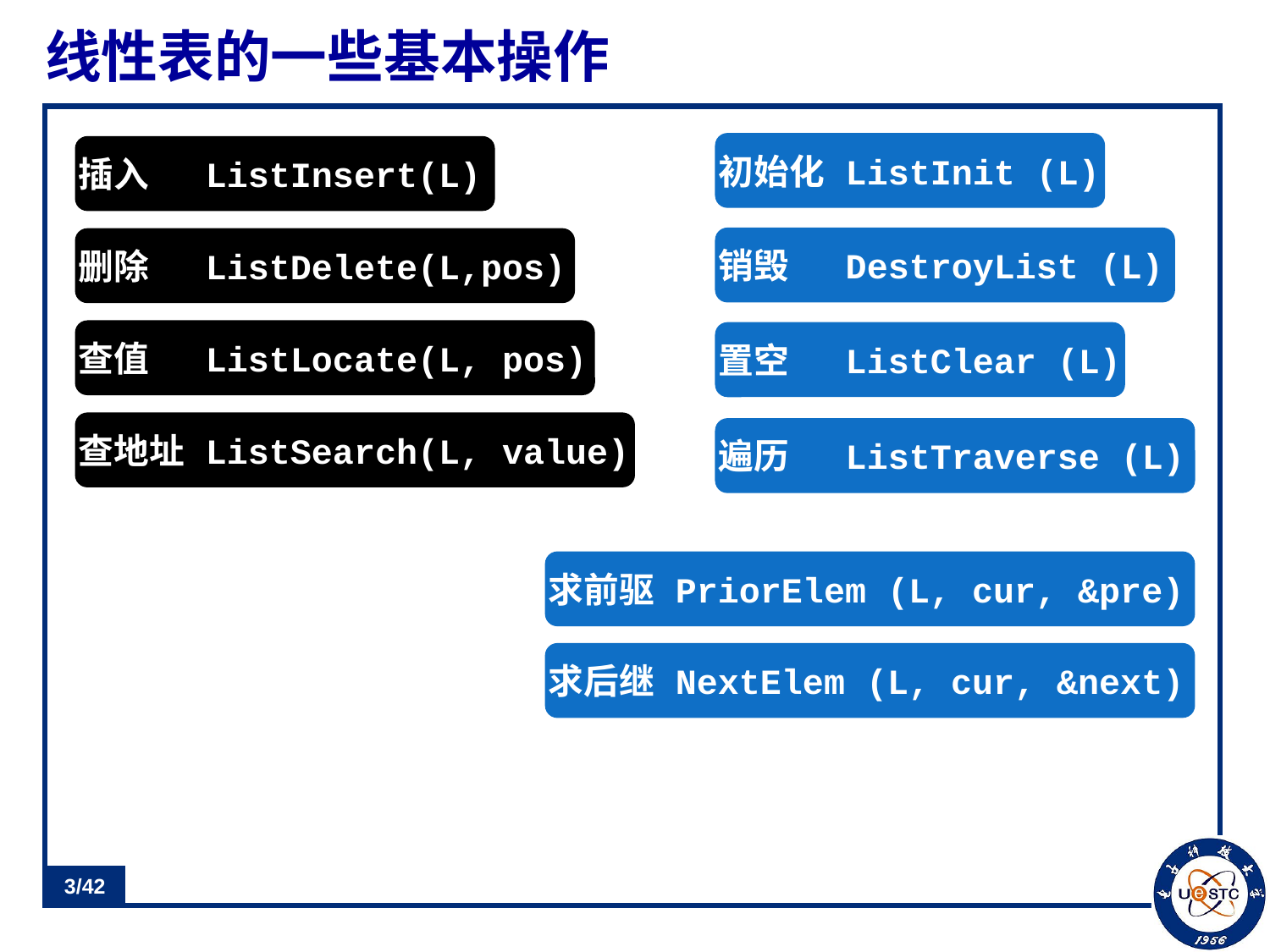

# 线性表的一些基本操作
初始化	ListInit (L)
插入	ListInsert(L)
销毁	DestroyList (L)
删除	ListDelete(L,pos)
查值	ListLocate(L, pos)
置空	ListClear (L)
查地址	ListSearch(L, value)
遍历	ListTraverse (L)
求前驱	PriorElem (L, cur, &pre)
求后继	NextElem (L, cur, &next)
3/42